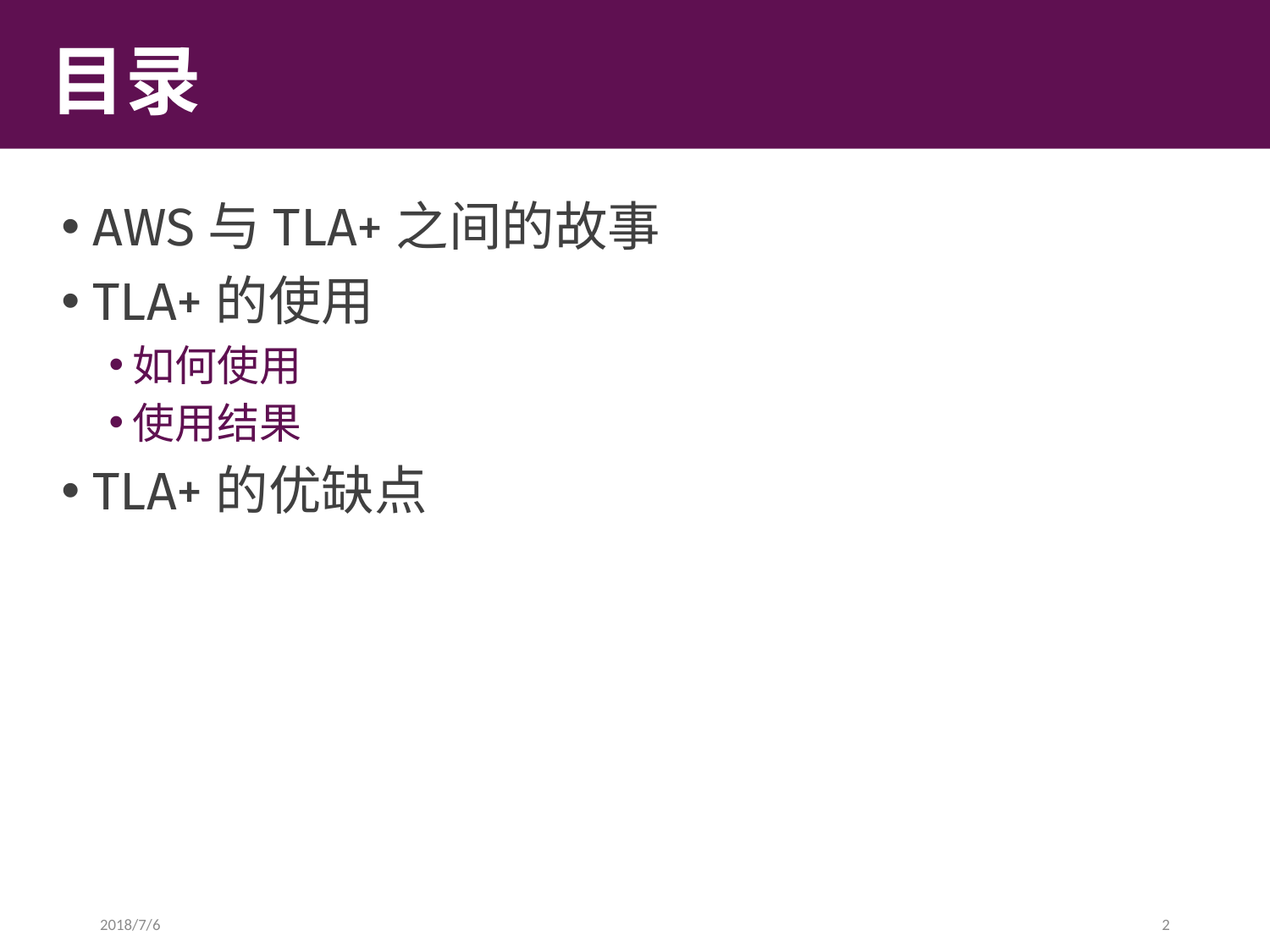

# 目录
AWS与TLA+之间的故事
TLA+的使用
如何使用
使用结果
TLA+的优缺点

2018/7/6

2